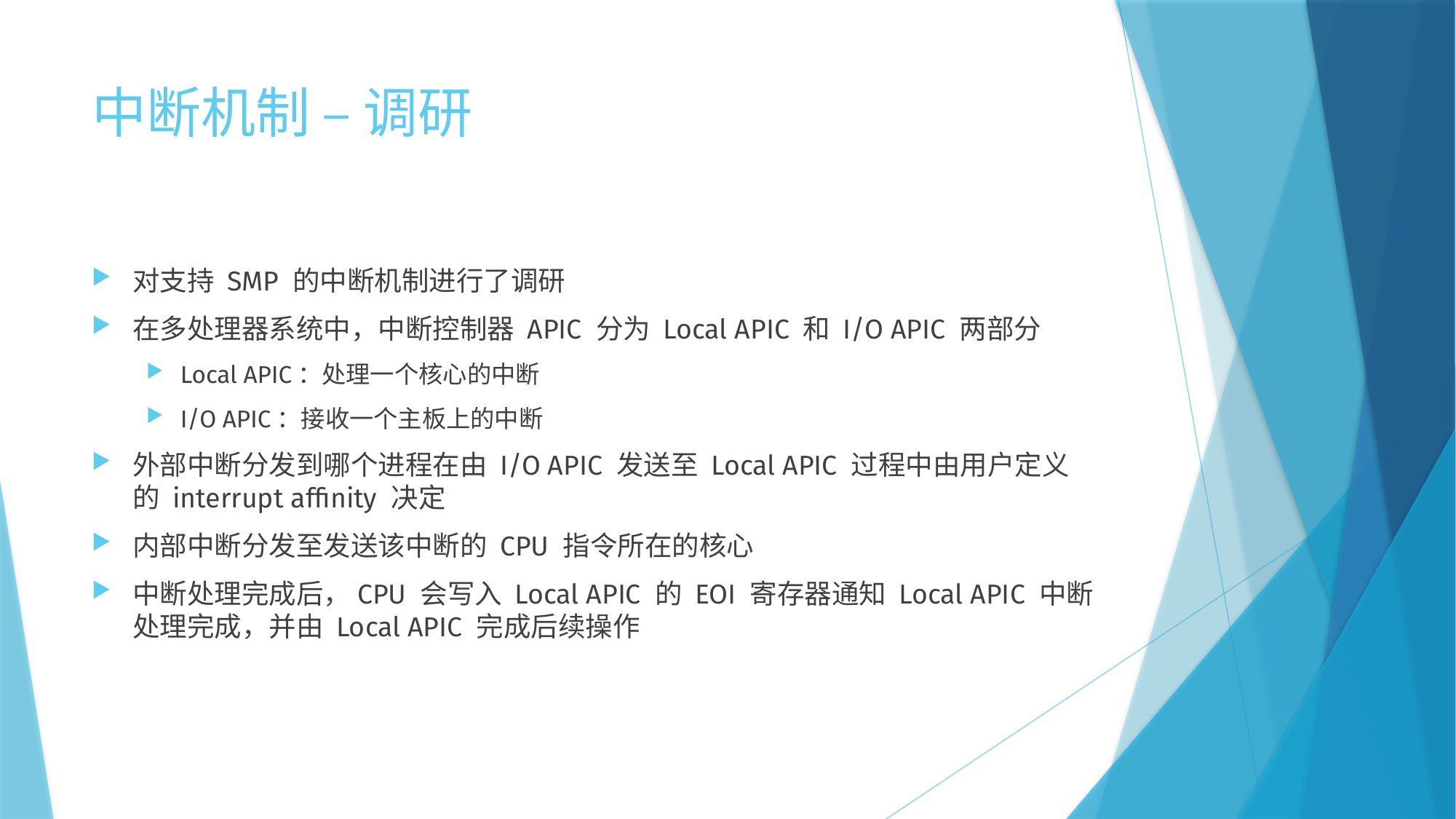

# 中断机制 – 调研
对支持 SMP 的中断机制进行了调研
在多处理器系统中，中断控制器 APIC 分为 Local APIC 和 I/O APIC 两部分
Local APIC：处理一个核心的中断
I/O APIC：接收一个主板上的中断
外部中断分发到哪个进程在由 I/O APIC 发送至 Local APIC 过程中由用户定义的 interrupt affinity 决定
内部中断分发至发送该中断的 CPU 指令所在的核心
中断处理完成后，CPU 会写入 Local APIC 的 EOI 寄存器通知 Local APIC 中断处理完成，并由 Local APIC 完成后续操作